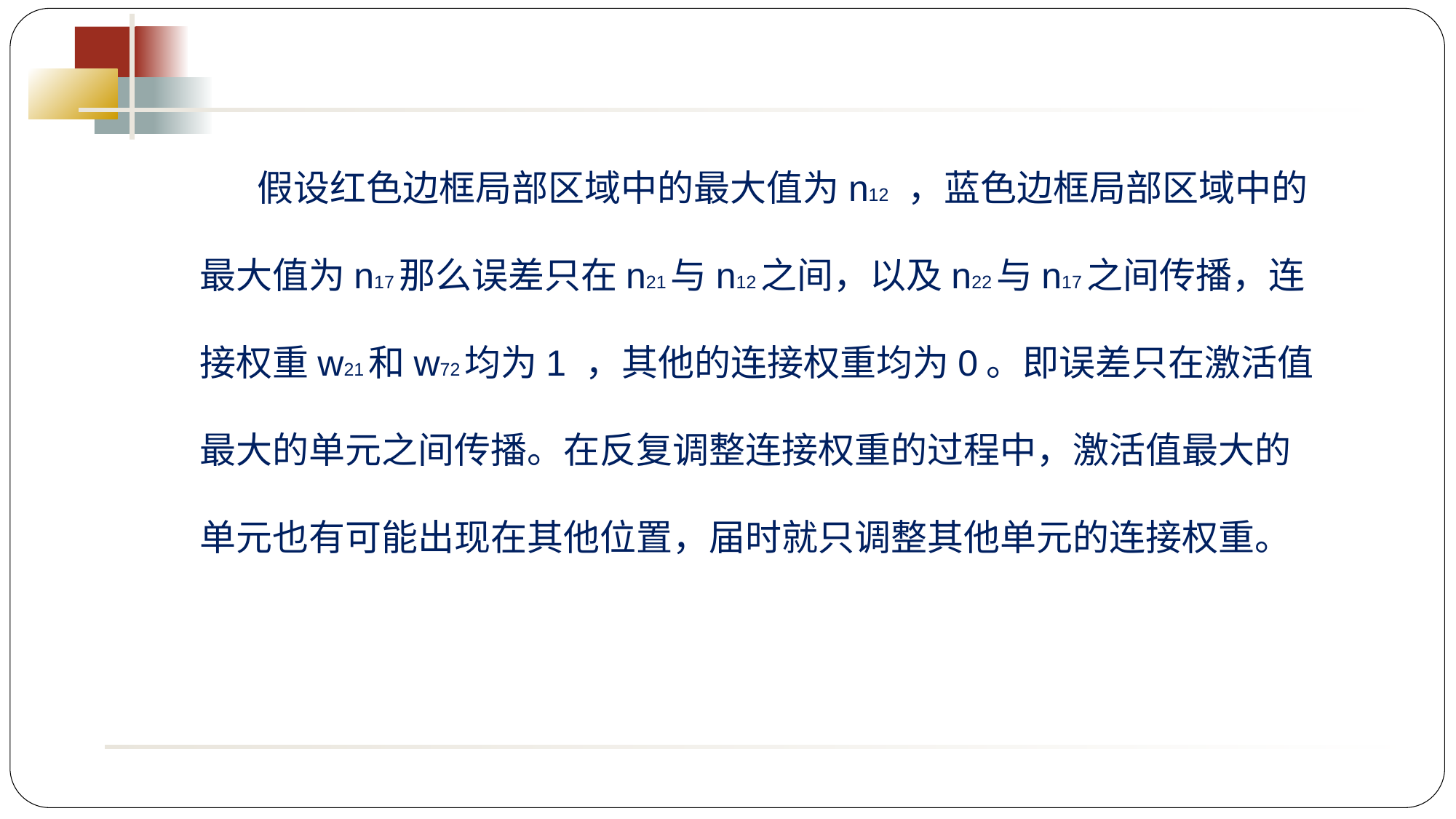

假设红色边框局部区域中的最大值为n12 ，蓝色边框局部区域中的最大值为n17那么误差只在n21与n12之间，以及n22与n17之间传播，连接权重w21和w72均为1 ，其他的连接权重均为0。即误差只在激活值最大的单元之间传播。在反复调整连接权重的过程中，激活值最大的单元也有可能出现在其他位置，届时就只调整其他单元的连接权重。